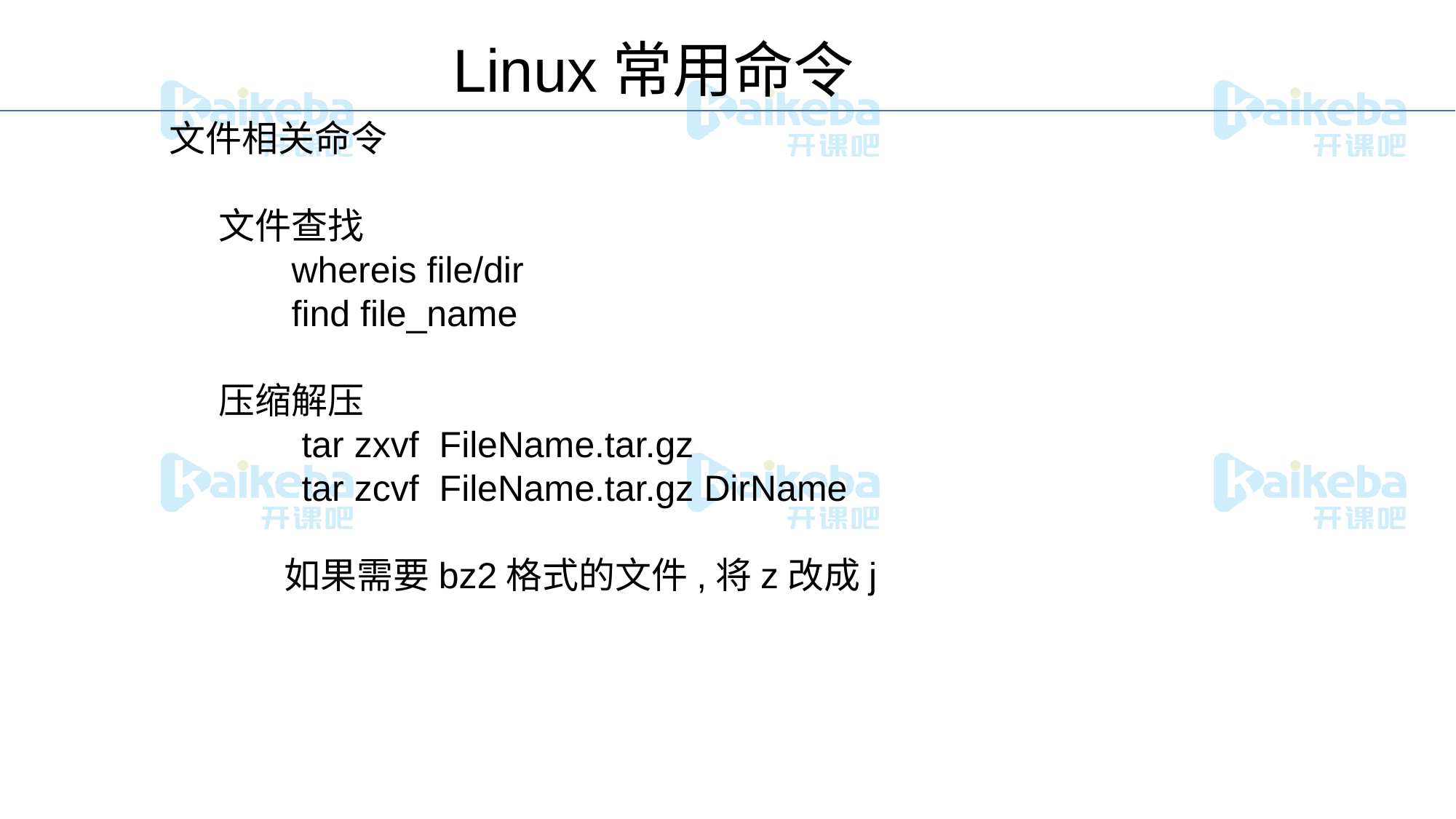

Linux常用命令
文件相关命令

     文件查找
            whereis file/dir
            find file_name

     压缩解压
             tar zxvf  FileName.tar.gz
             tar zcvf  FileName.tar.gz DirName

             如果需要bz2格式的文件,将z改成j